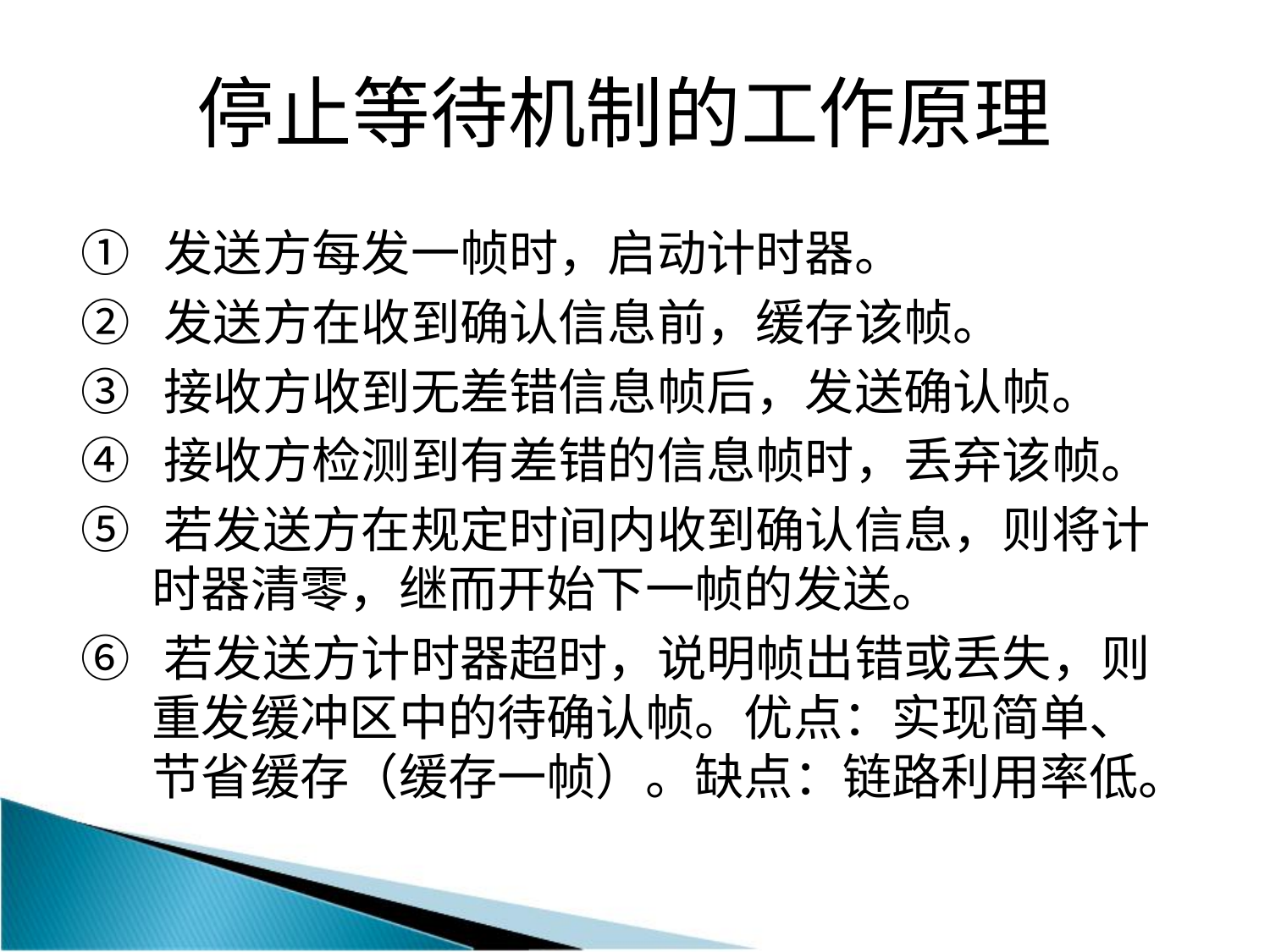

停止等待机制的工作原理
①  发送方每发一帧时，启动计时器。
②  发送方在收到确认信息前，缓存该帧。
③  接收方收到无差错信息帧后，发送确认帧。
④  接收方检测到有差错的信息帧时，丢弃该帧。
⑤  若发送方在规定时间内收到确认信息，则将计时器清零，继而开始下一帧的发送。
⑥  若发送方计时器超时，说明帧出错或丢失，则重发缓冲区中的待确认帧。优点：实现简单、节省缓存（缓存一帧）。缺点：链路利用率低。